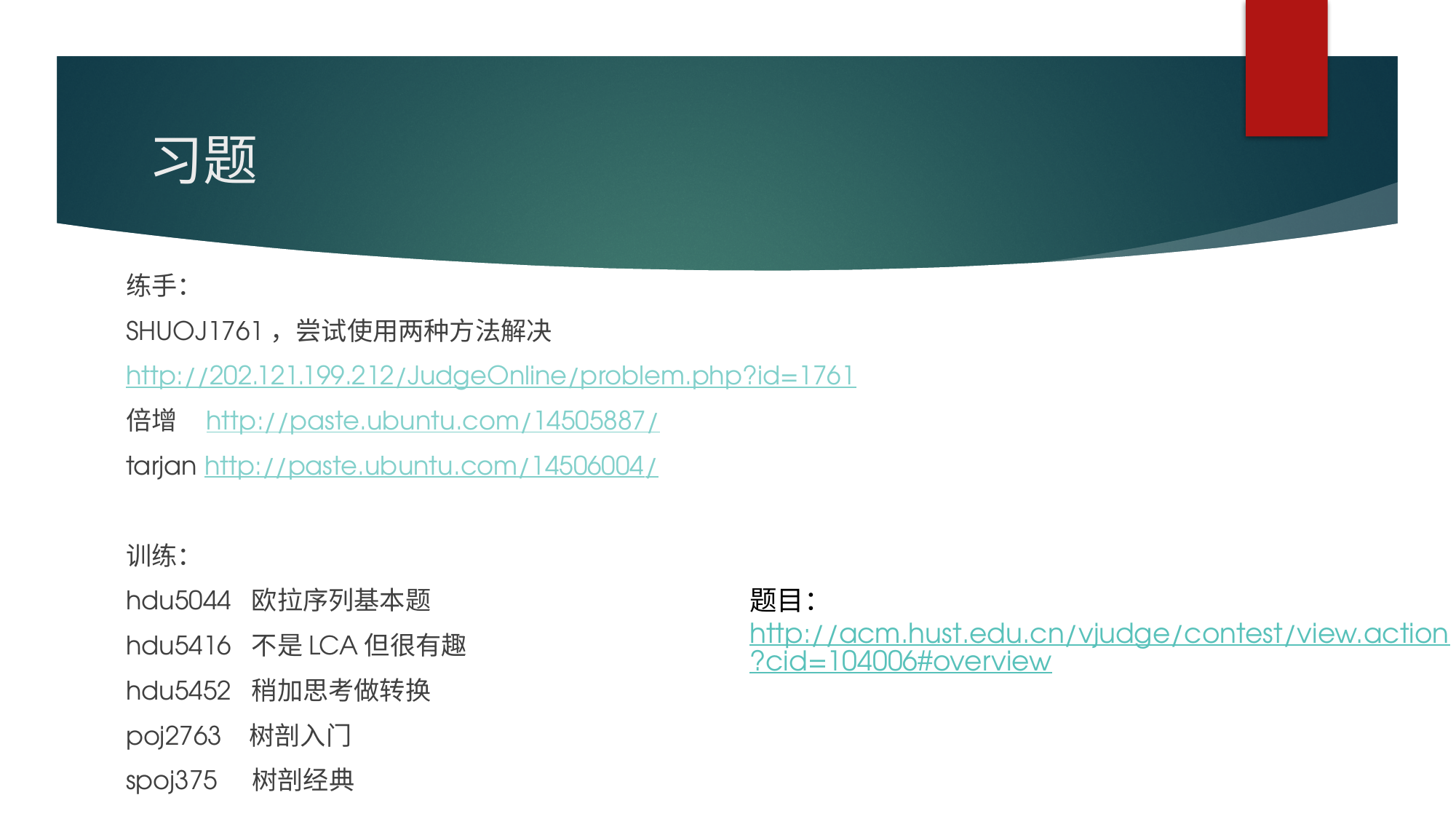

# 习题
练手：
SHUOJ1761，尝试使用两种方法解决
http://202.121.199.212/JudgeOnline/problem.php?id=1761
倍增    http://paste.ubuntu.com/14505887/
tarjan http://paste.ubuntu.com/14506004/

训练：
hdu5044  欧拉序列基本题
hdu5416  不是LCA但很有趣
hdu5452  稍加思考做转换
poj2763   树剖入门
spoj375    树剖经典
题目：
http://acm.hust.edu.cn/vjudge/contest/view.action?cid=104006#overview